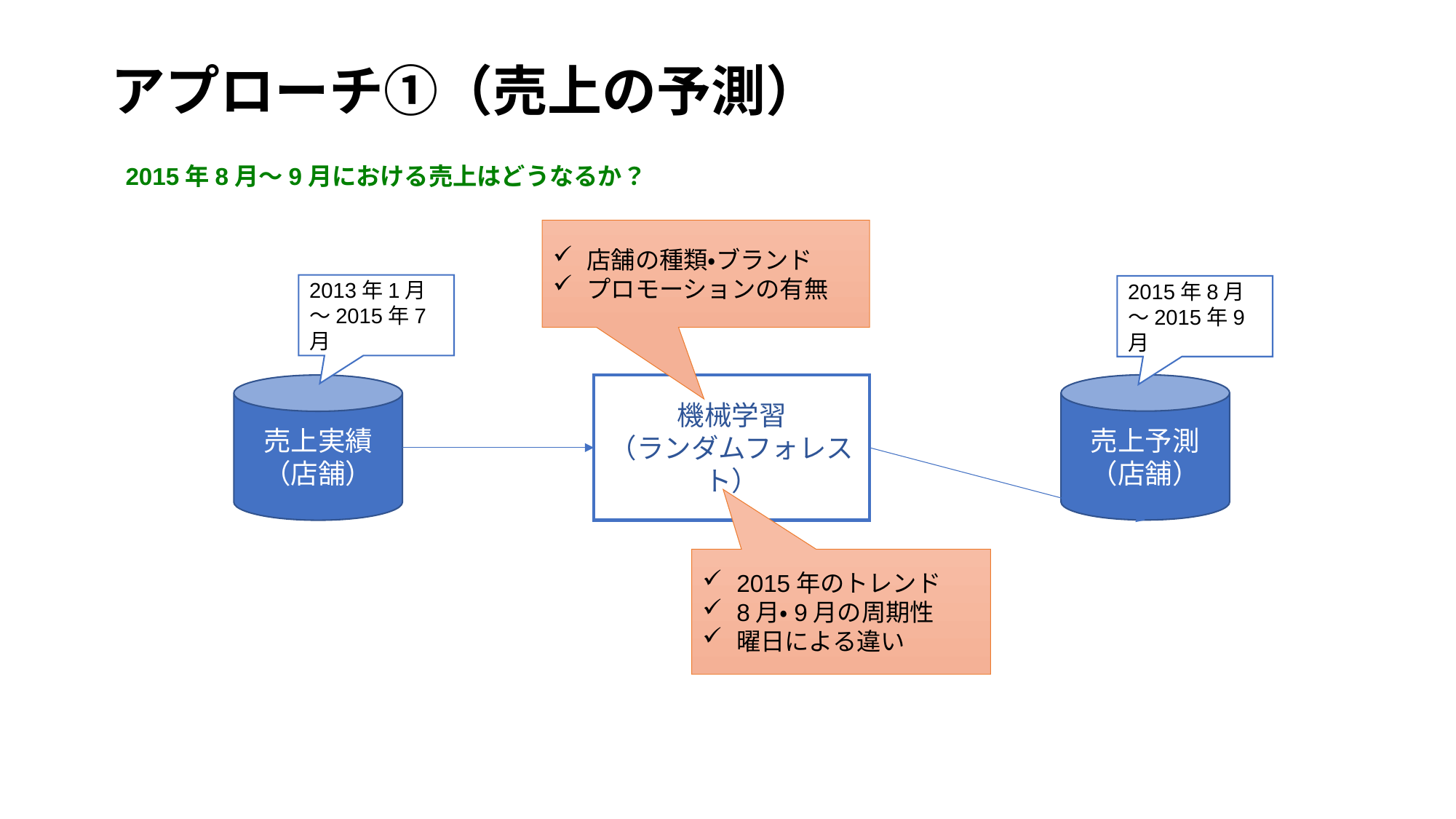

# アプローチ①（売上の予測）
2015年8月～9月における売上はどうなるか？
店舗の種類・ブランド
プロモーションの有無
2013年1月～2015年7月
2015年8月～2015年9月
売上予測
（店舗）
売上実績
（店舗）
機械学習
（ランダムフォレスト）
2015年のトレンド
8月・9月の周期性
曜日による違い